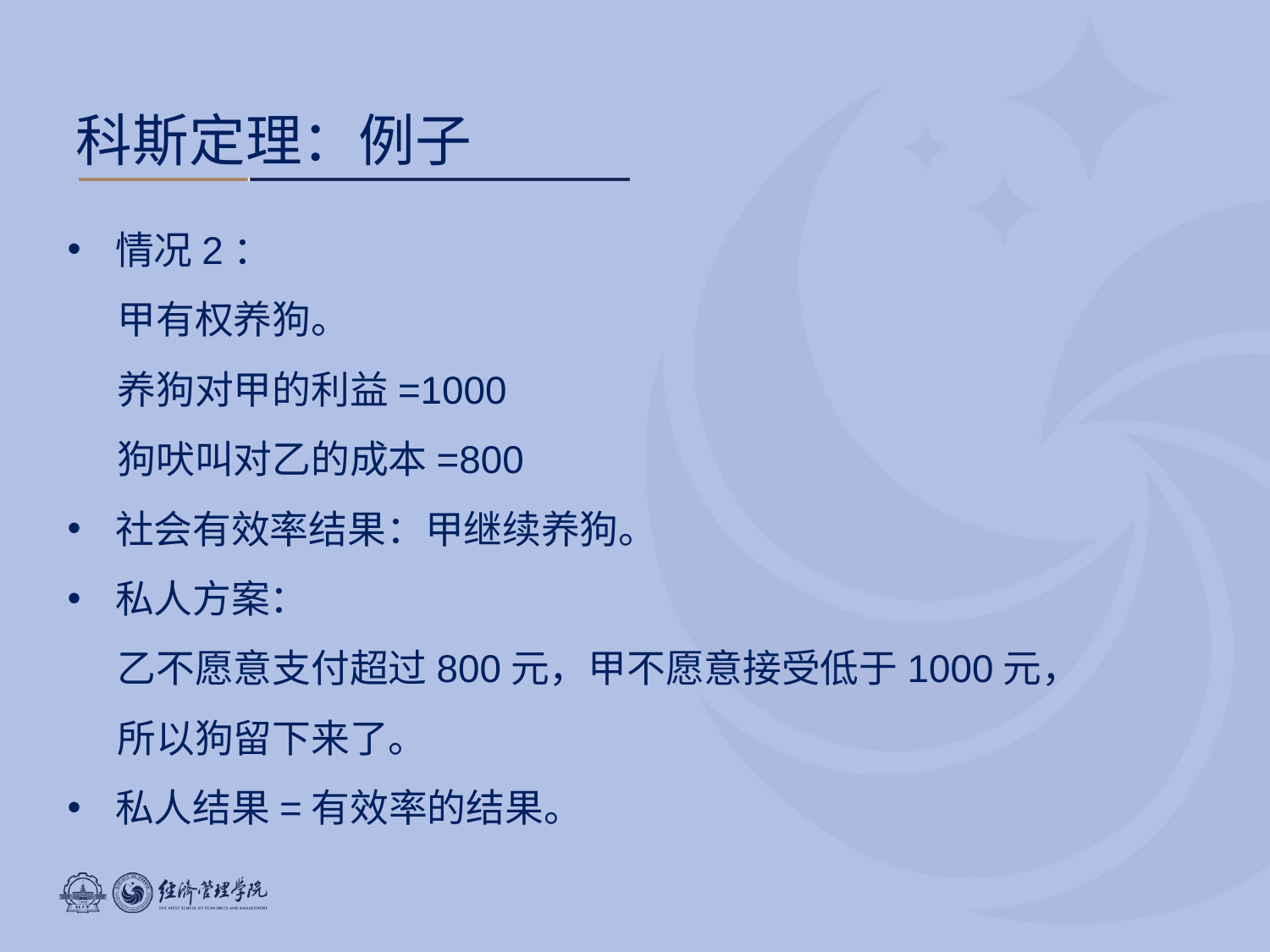

# 科斯定理：例子
情况2：
甲有权养狗。
养狗对甲的利益=1000
狗吠叫对乙的成本=800
社会有效率结果：甲继续养狗。
私人方案：
乙不愿意支付超过800元，甲不愿意接受低于1000元，所以狗留下来了。
私人结果=有效率的结果。